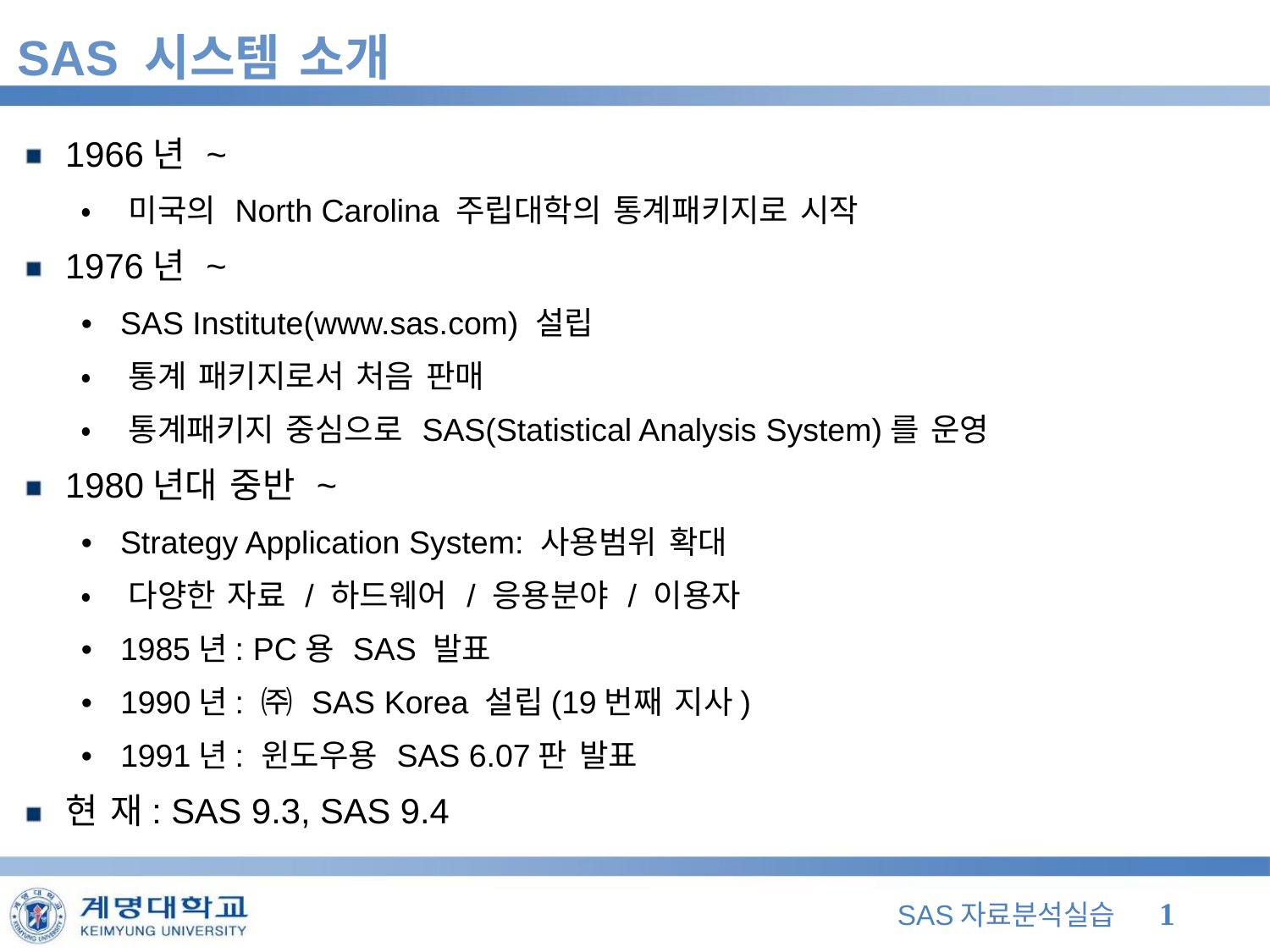

SAS 시스템 소개
1966년 ~
• 미국의 North Carolina 주립대학의 통계패키지로 시작
1976년 ~
• SAS Institute(www.sas.com) 설립
• 통계 패키지로서 처음 판매
• 통계패키지 중심으로 SAS(Statistical Analysis System)를 운영
1980년대 중반 ~
• Strategy Application System: 사용범위 확대
• 다양한 자료 / 하드웨어 / 응용분야 / 이용자
• 1985년: PC용 SAS 발표
• 1990년: ㈜ SAS Korea 설립(19번째 지사)
• 1991년: 윈도우용 SAS 6.07판 발표
현 재: SAS 9.3, SAS 9.4
SAS자료분석실습 1